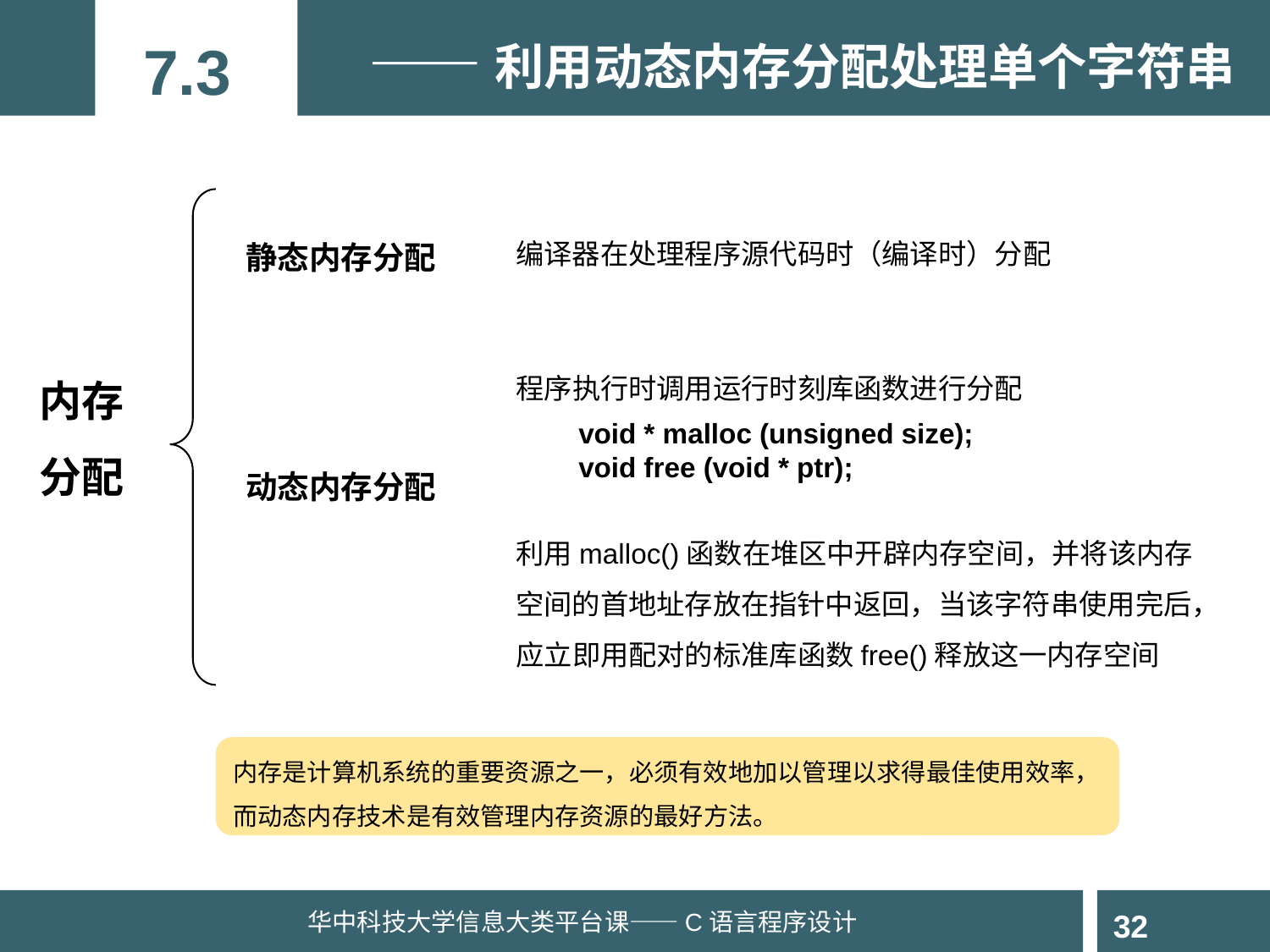

——利用动态内存分配处理单个字符串
7.3

静态内存分配
编译器在处理程序源代码时（编译时）分配
内存
分配
程序执行时调用运行时刻库函数进行分配
void * malloc (unsigned size);
void free (void * ptr);
动态内存分配
利用malloc()函数在堆区中开辟内存空间，并将该内存空间的首地址存放在指针中返回，当该字符串使用完后，应立即用配对的标准库函数free()释放这一内存空间
内存是计算机系统的重要资源之一，必须有效地加以管理以求得最佳使用效率，而动态内存技术是有效管理内存资源的最好方法。